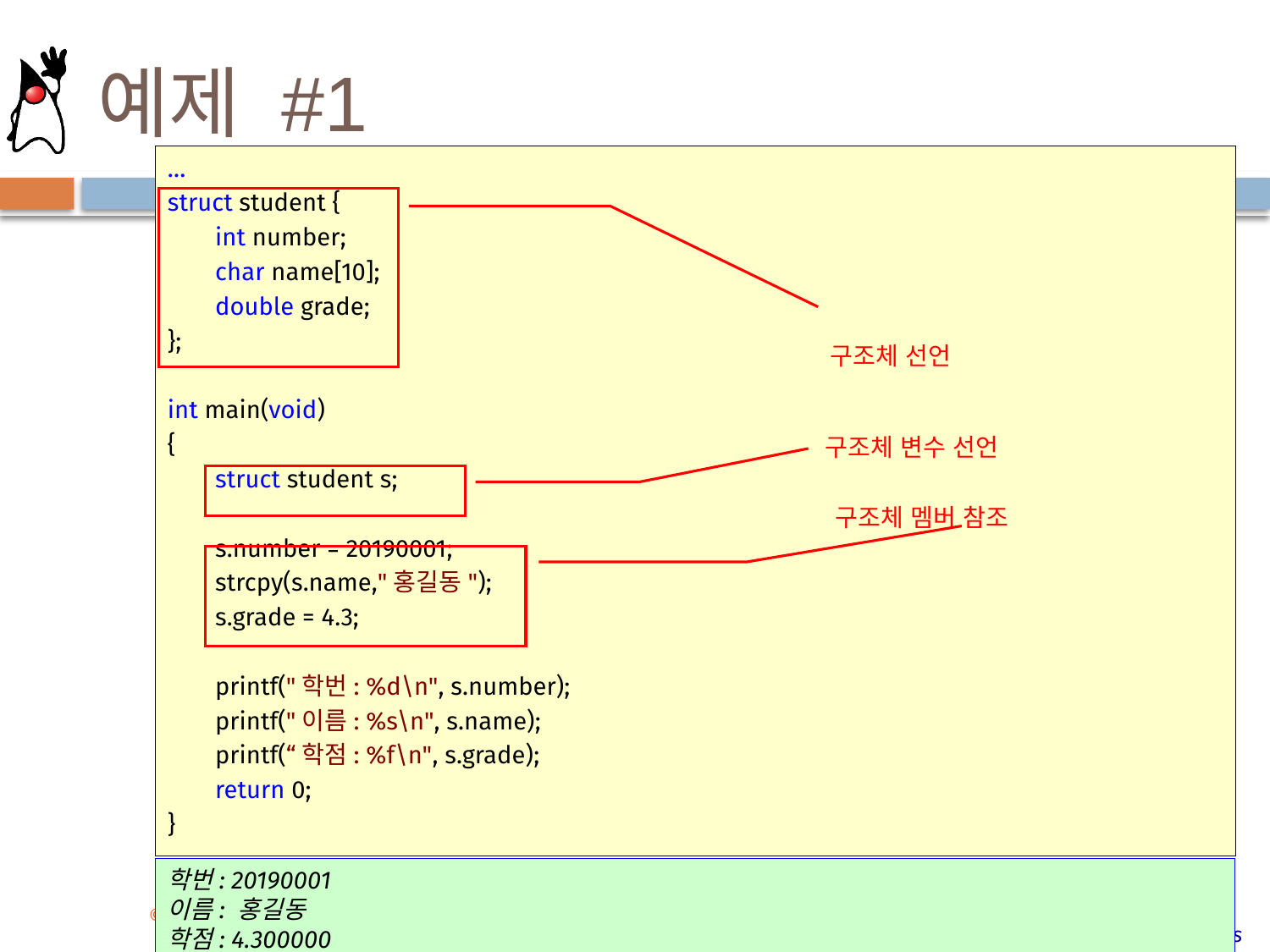

# 예제 #1
…
struct student {
	int number;
	char name[10];
	double grade;
};

int main(void)
{
	struct student s;

	s.number = 20190001;
	strcpy(s.name,"홍길동");
	s.grade = 4.3;

	printf("학번: %d\n", s.number);
	printf("이름: %s\n", s.name);
	printf(“학점: %f\n", s.grade);
	return 0;
}

구조체 선언

구조체 변수 선언

구조체 멤버 참조

학번: 20190001
이름: 홍길동
학점: 4.300000